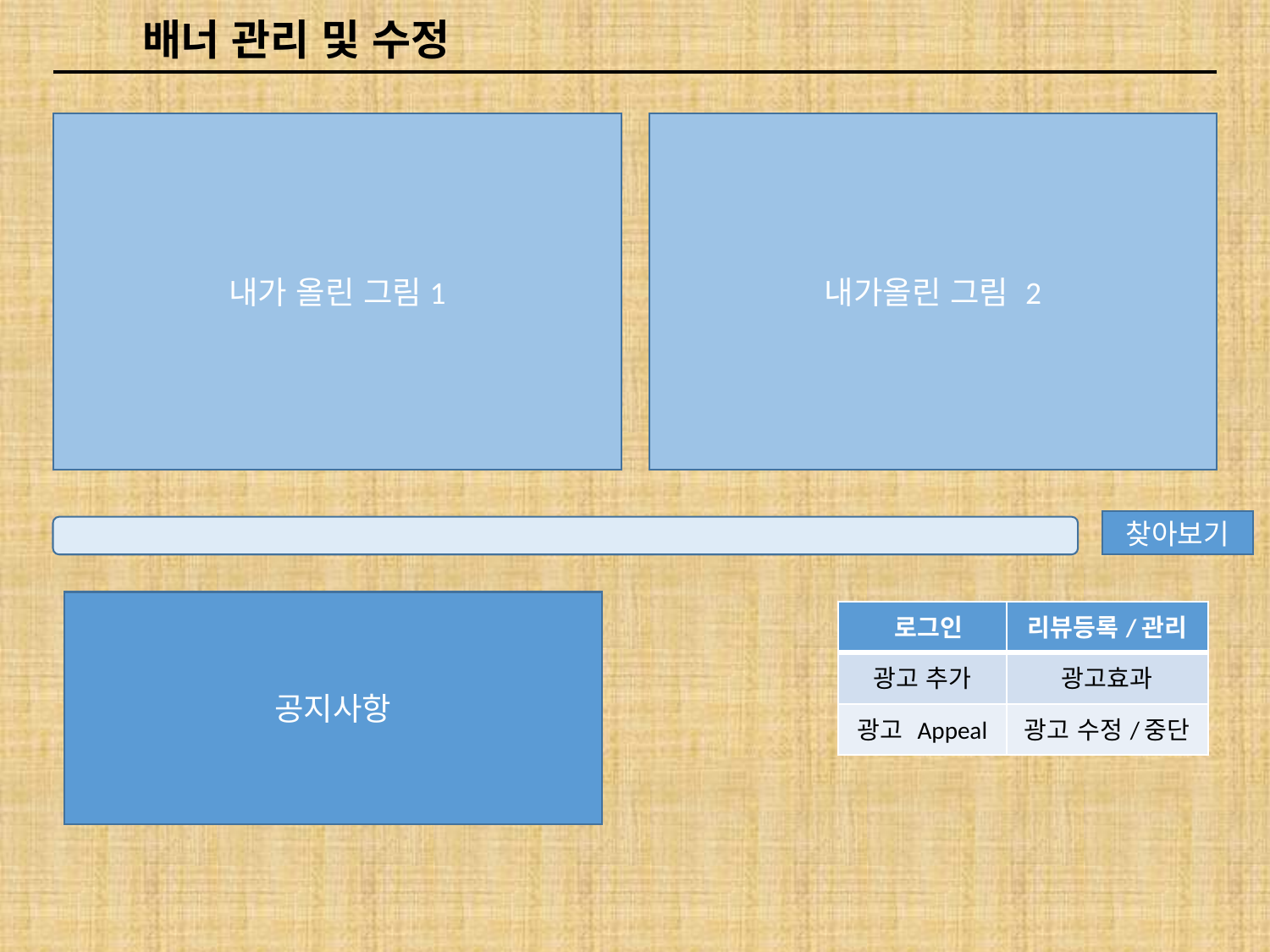

배너 관리 및 수정
내가 올린 그림1
내가올린 그림 2
찾아보기

공지사항
| 로그인 | 리뷰등록/관리 |
| --- | --- |
| 광고 추가 | 광고효과 |
| 광고 Appeal | 광고 수정/중단 |